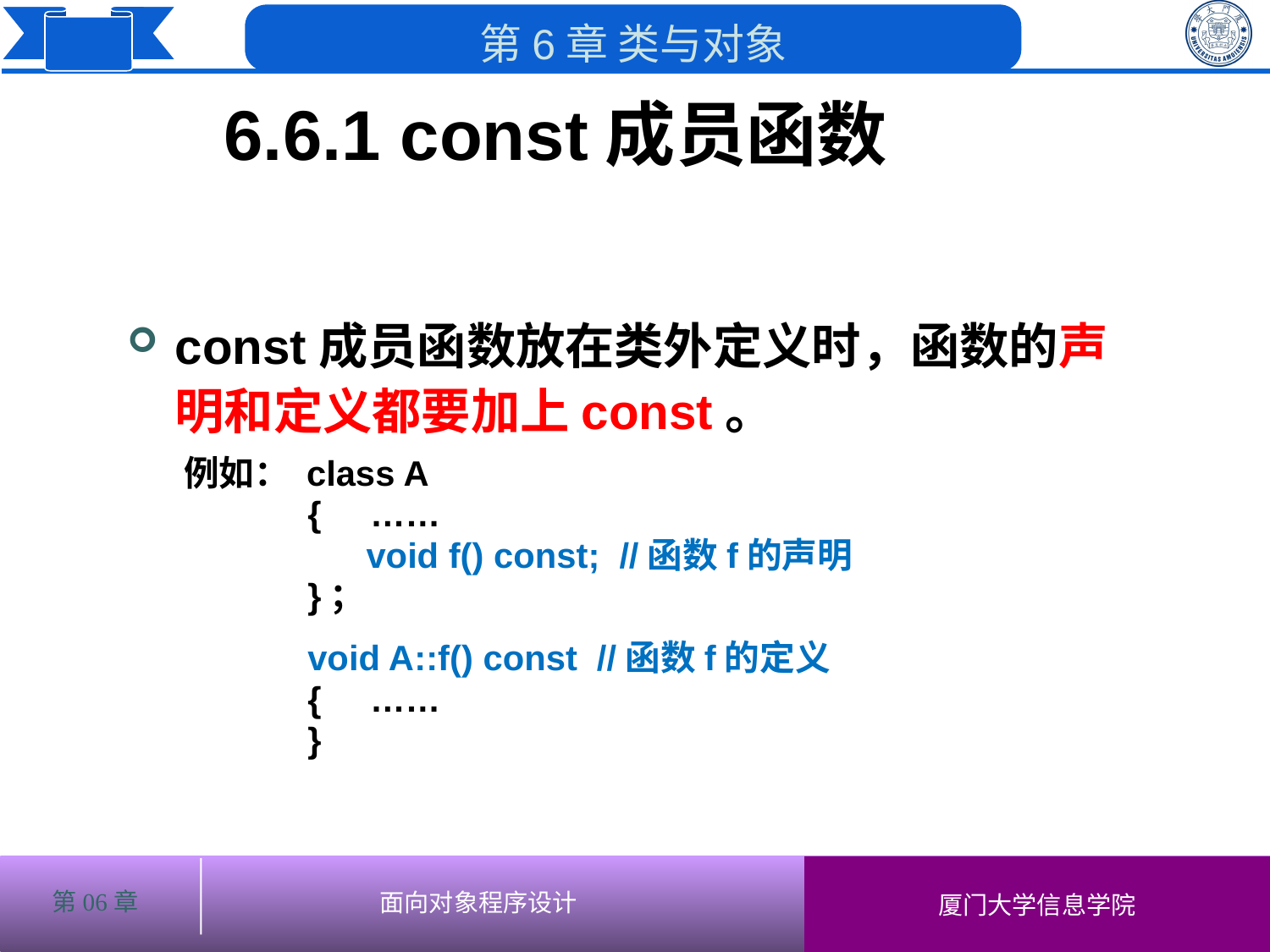

6.6.1 const成员函数
# const成员函数放在类外定义时，函数的声明和定义都要加上const。
      例如： class A
            {     ……
                  void f() const;  //函数f的声明
            }；
            void A::f() const  //函数f的定义
            {     ……
            }
4